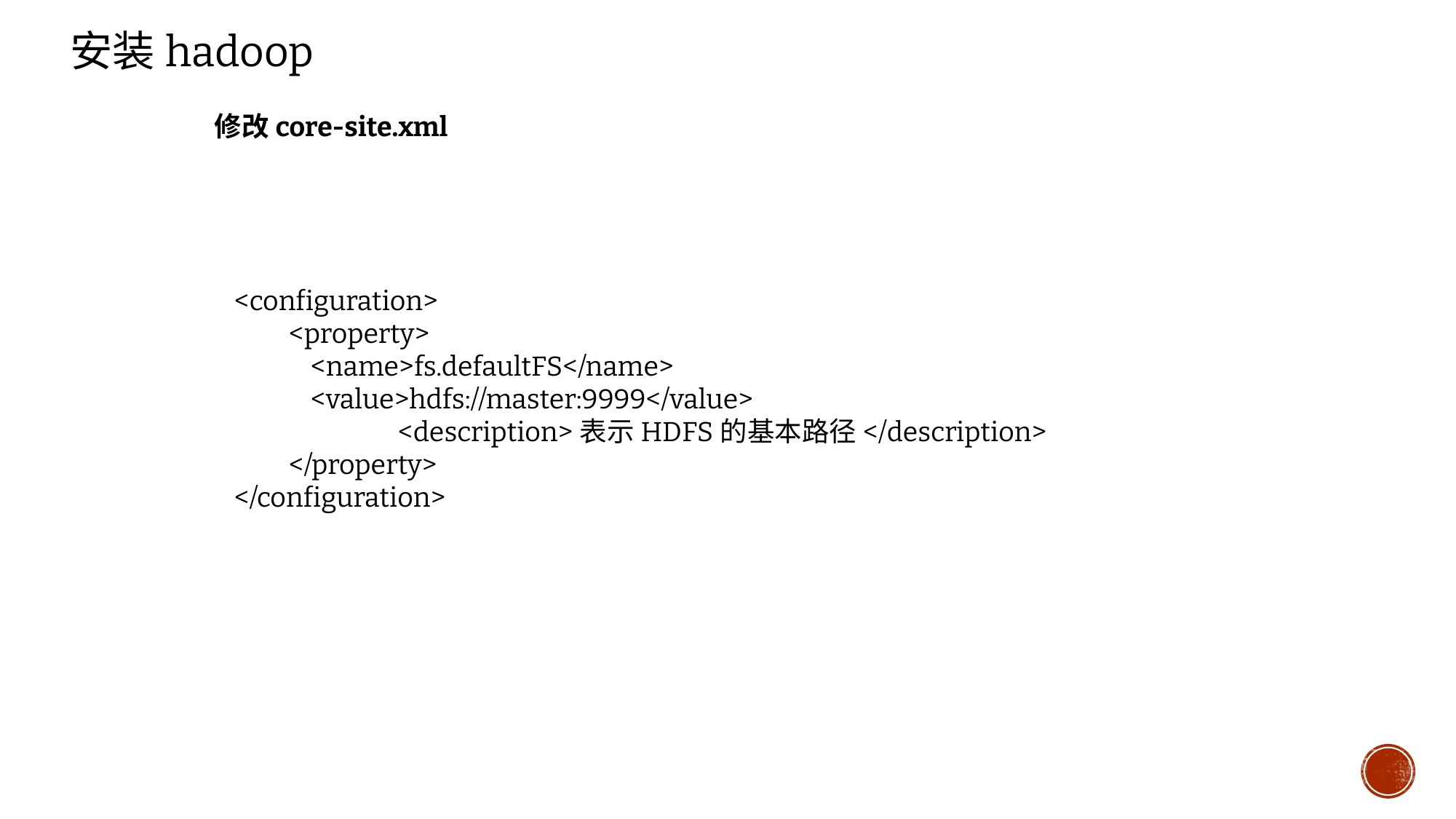

安装hadoop
修改core-site.xml
<configuration>
<property>
    <name>fs.defaultFS</name>
    <value>hdfs://master:9999</value>
	<description>表示HDFS的基本路径</description>
</property>
</configuration>